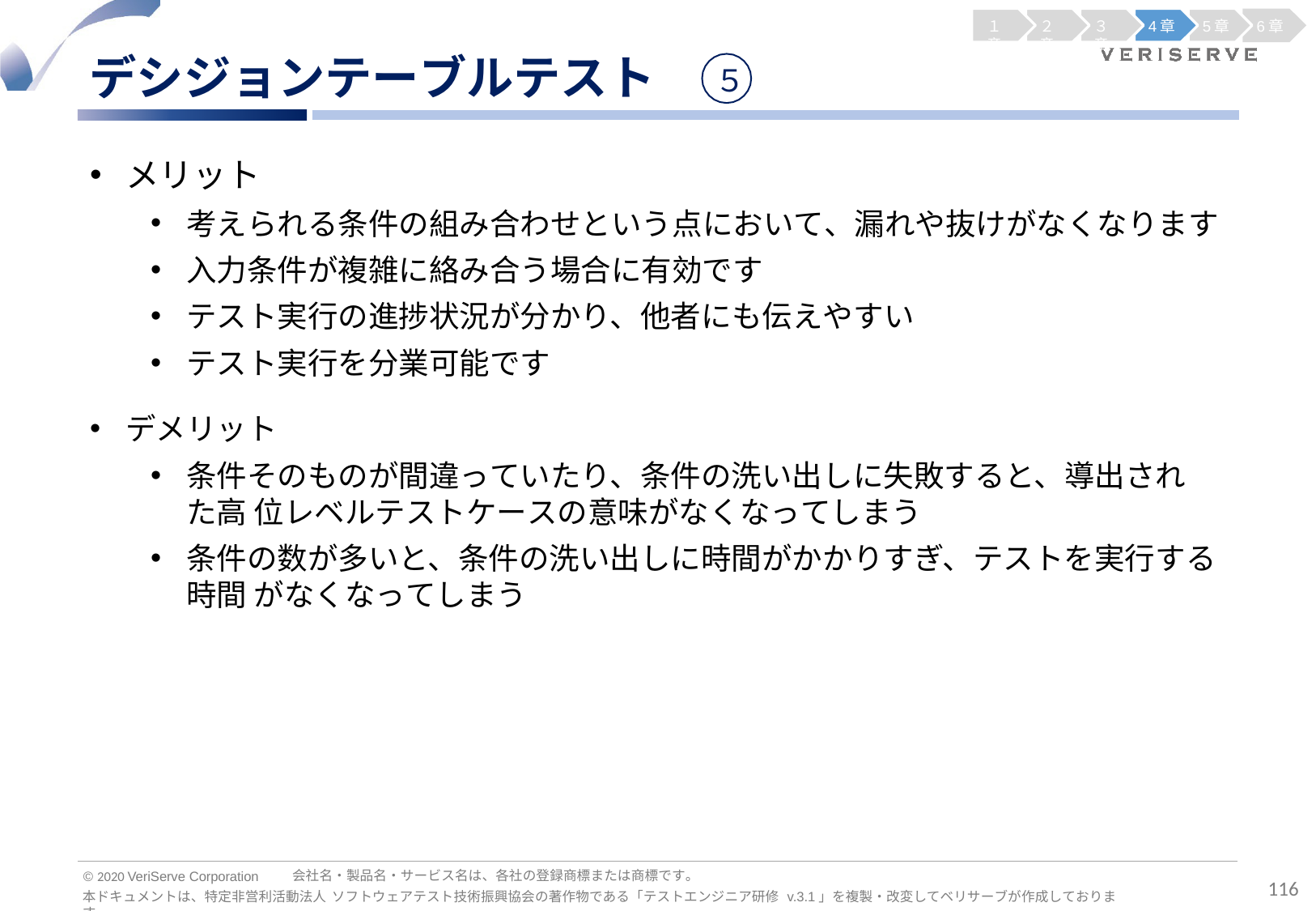

１章
２章
３章
4章
5章
6章
デシジョンテーブルテスト

５
メリット
考えられる条件の組み合わせという点において、漏れや抜けがなくなります
入力条件が複雑に絡み合う場合に有効です
テスト実行の進捗状況が分かり、他者にも伝えやすい
テスト実行を分業可能です

デメリット
条件そのものが間違っていたり、条件の洗い出しに失敗すると、導出された高 位レベルテストケースの意味がなくなってしまう
条件の数が多いと、条件の洗い出しに時間がかかりすぎ、テストを実行する時間 がなくなってしまう
会社名・製品名・サービス名は、各社の登録商標または商標です。
© 2020 VeriServe Corporation
116
本ドキュメントは、特定非営利活動法人 ソフトウェアテスト技術振興協会の著作物である「テストエンジニア研修 v.3.1」を複製・改変してベリサーブが作成しております。